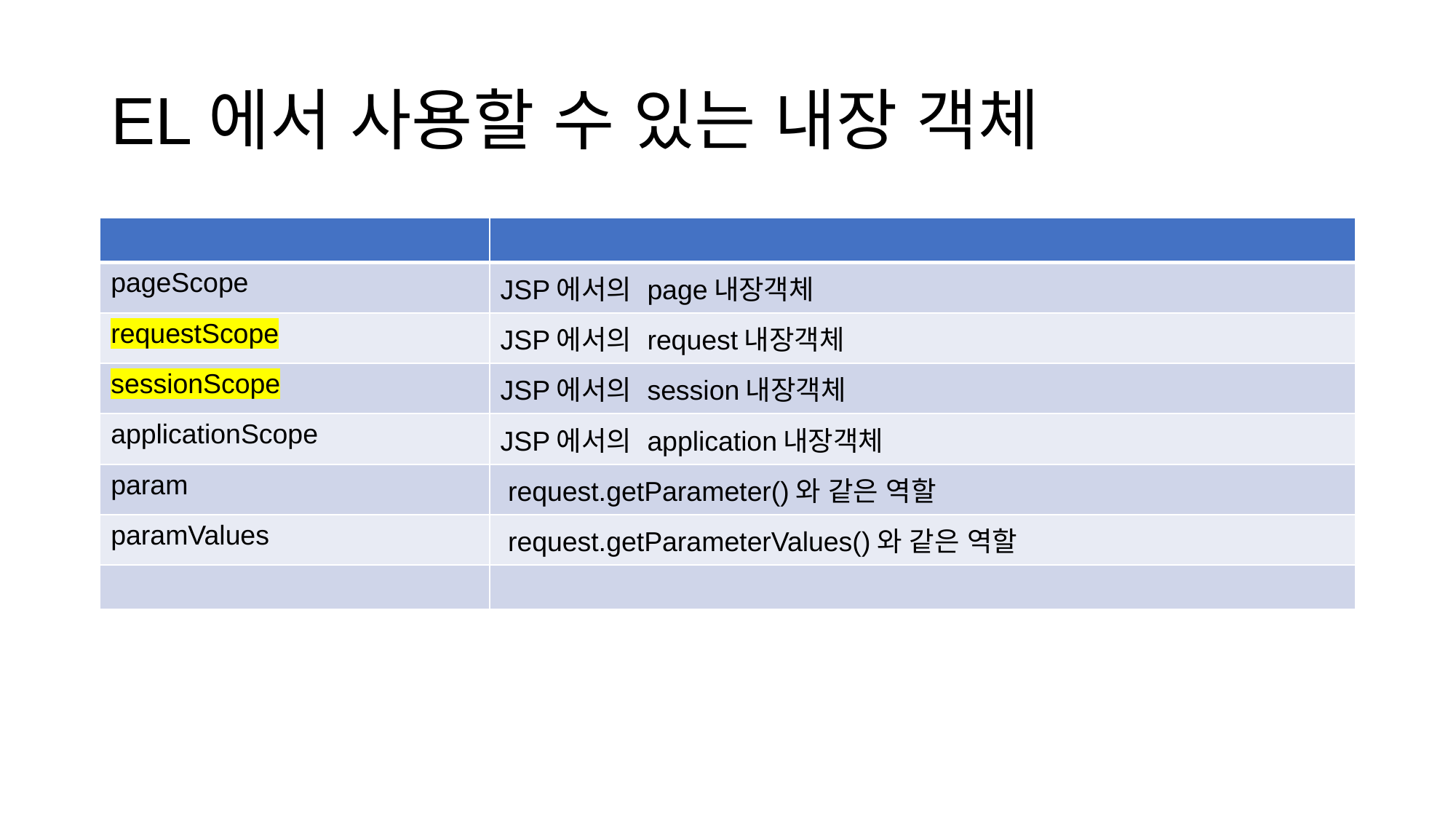

# EL에서 사용할 수 있는 내장 객체
|  |  |
| --- | --- |
| pageScope | JSP에서의 page내장객체 |
| requestScope | JSP에서의 request내장객체 |
| sessionScope | JSP에서의 session내장객체 |
| applicationScope | JSP에서의 application내장객체 |
| param | request.getParameter()와 같은 역할 |
| paramValues | request.getParameterValues()와 같은 역할 |
|  |  |